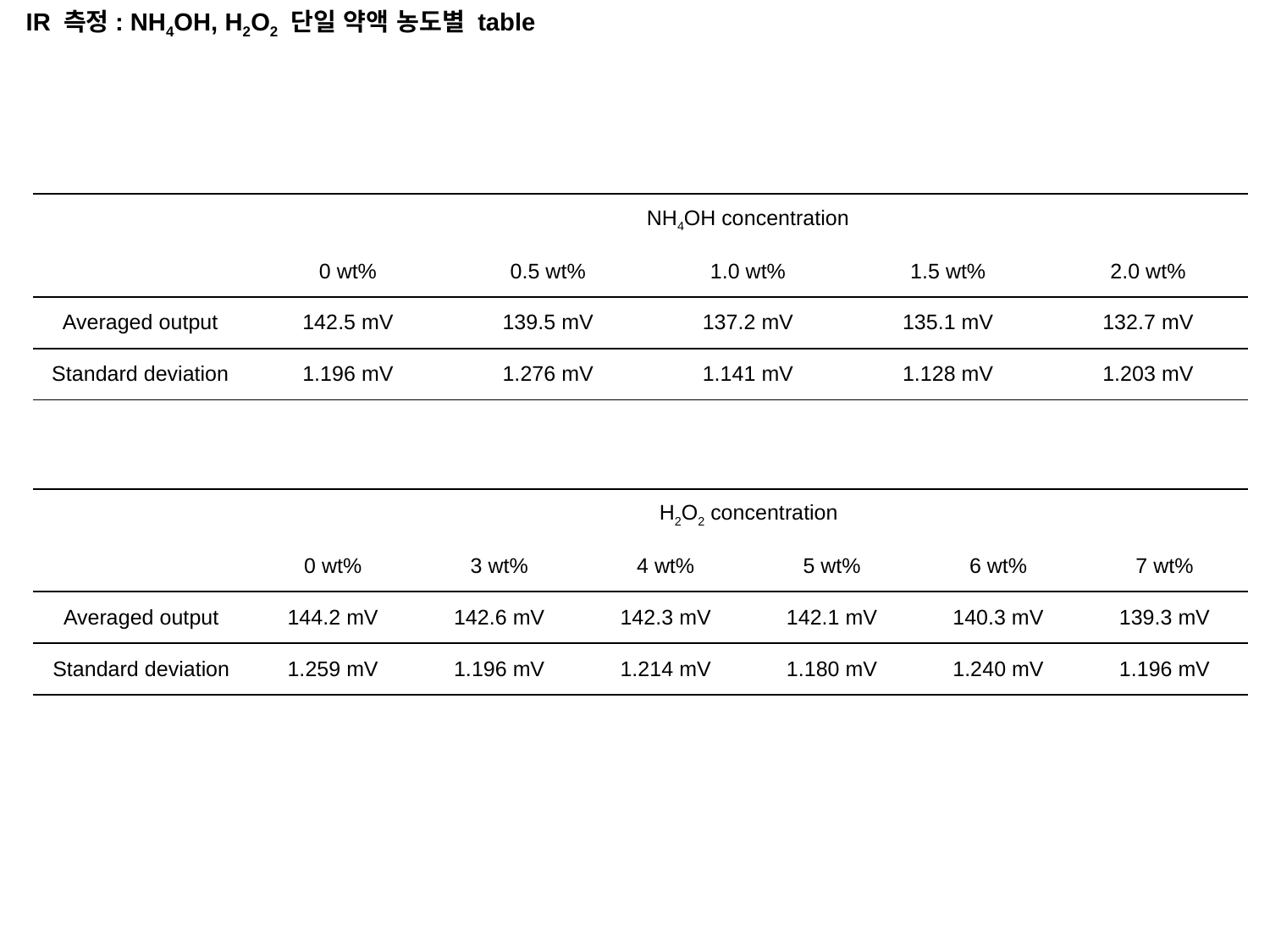

IR 측정: NH4OH, H2O2 단일 약액 농도별 table
|  | NH4OH concentration |  |  |  |  |
| --- | --- | --- | --- | --- | --- |
|  | 0 wt% | 0.5 wt% | 1.0 wt% | 1.5 wt% | 2.0 wt% |
| Averaged output | 142.5 mV | 139.5 mV | 137.2 mV | 135.1 mV | 132.7 mV |
| Standard deviation | 1.196 mV | 1.276 mV | 1.141 mV | 1.128 mV | 1.203 mV |
|  | H2O2 concentration |  |  |  |  |  |
| --- | --- | --- | --- | --- | --- | --- |
|  | 0 wt% | 3 wt% | 4 wt% | 5 wt% | 6 wt% | 7 wt% |
| Averaged output | 144.2 mV | 142.6 mV | 142.3 mV | 142.1 mV | 140.3 mV | 139.3 mV |
| Standard deviation | 1.259 mV | 1.196 mV | 1.214 mV | 1.180 mV | 1.240 mV | 1.196 mV |